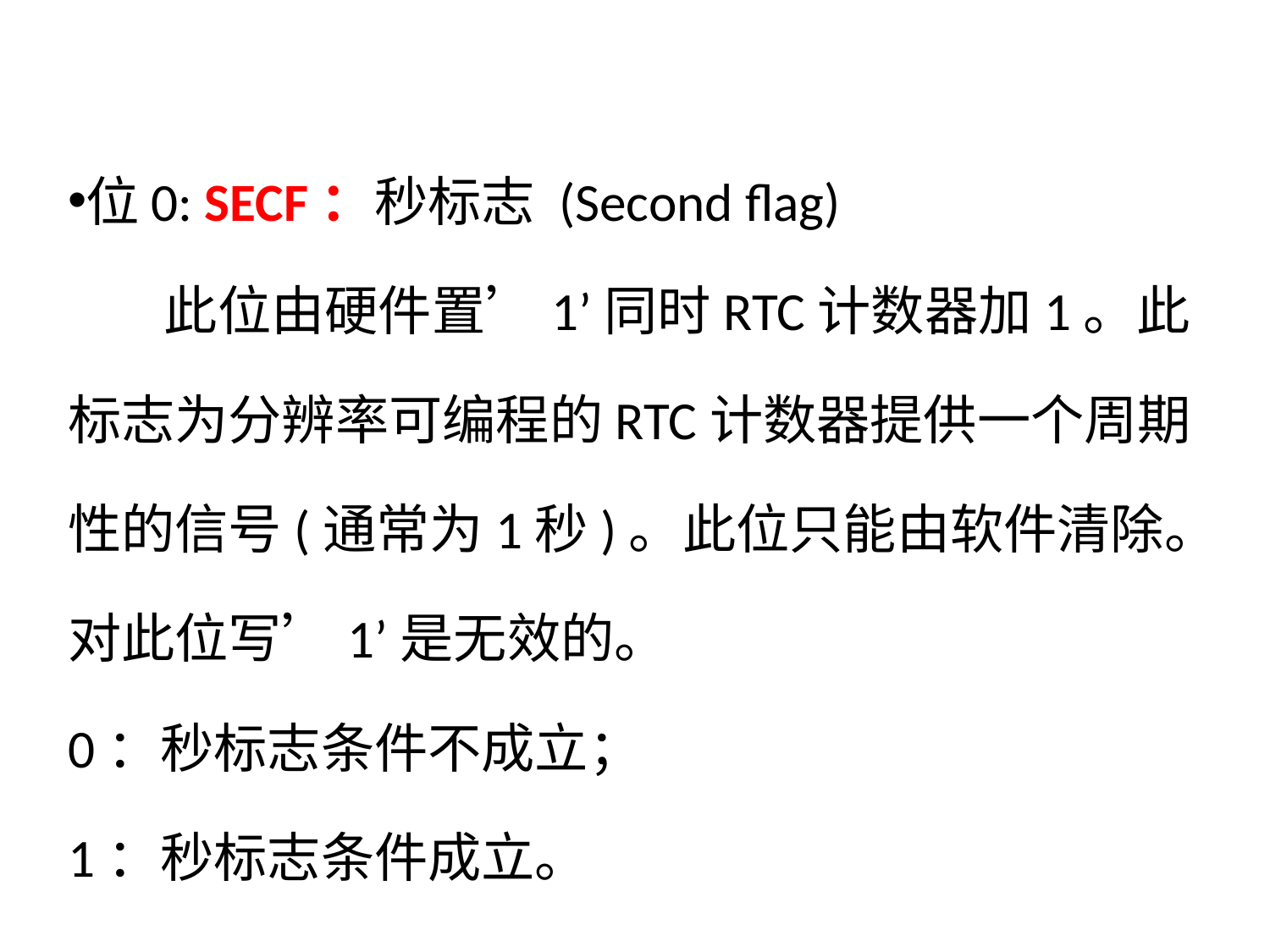

位0: SECF：秒标志 (Second flag)
       此位由硬件置’1’同时RTC计数器加1。此标志为分辨率可编程的RTC计数器提供一个周期性的信号(通常为1秒)。此位只能由软件清除。对此位写’1’是无效的。
0：秒标志条件不成立；
1：秒标志条件成立。